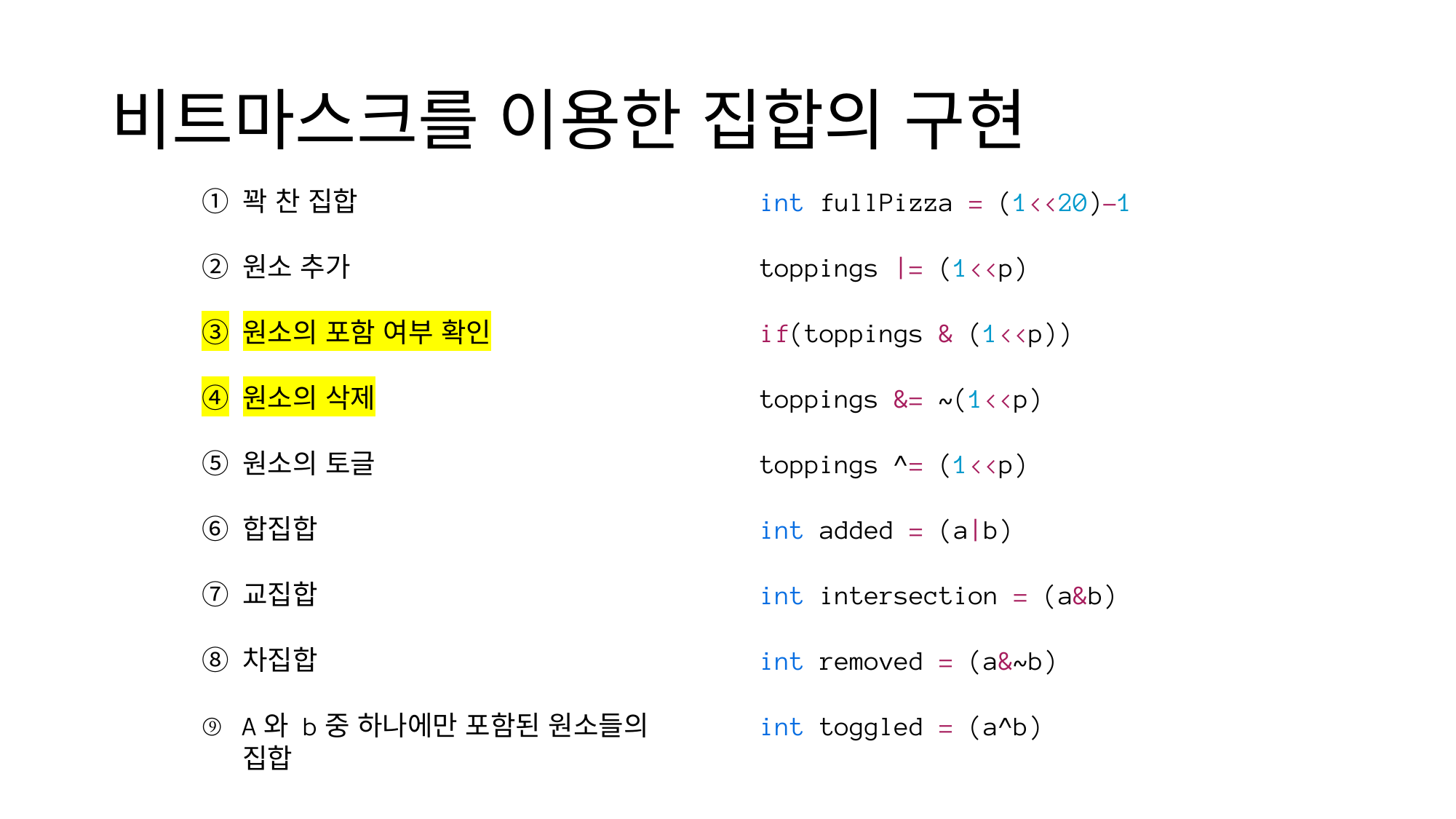

# 비트마스크를 이용한 집합의 구현
꽉 찬 집합

원소 추가

원소의 포함 여부 확인

원소의 삭제

원소의 토글

합집합

교집합

차집합

A와 b중 하나에만 포함된 원소들의 집합
int fullPizza = (1<<20)-1

toppings |= (1<<p)

if(toppings & (1<<p))

toppings &= ~(1<<p)

toppings ^= (1<<p)

int added = (a|b)

int intersection = (a&b)

int removed = (a&~b)

int toggled = (a^b)